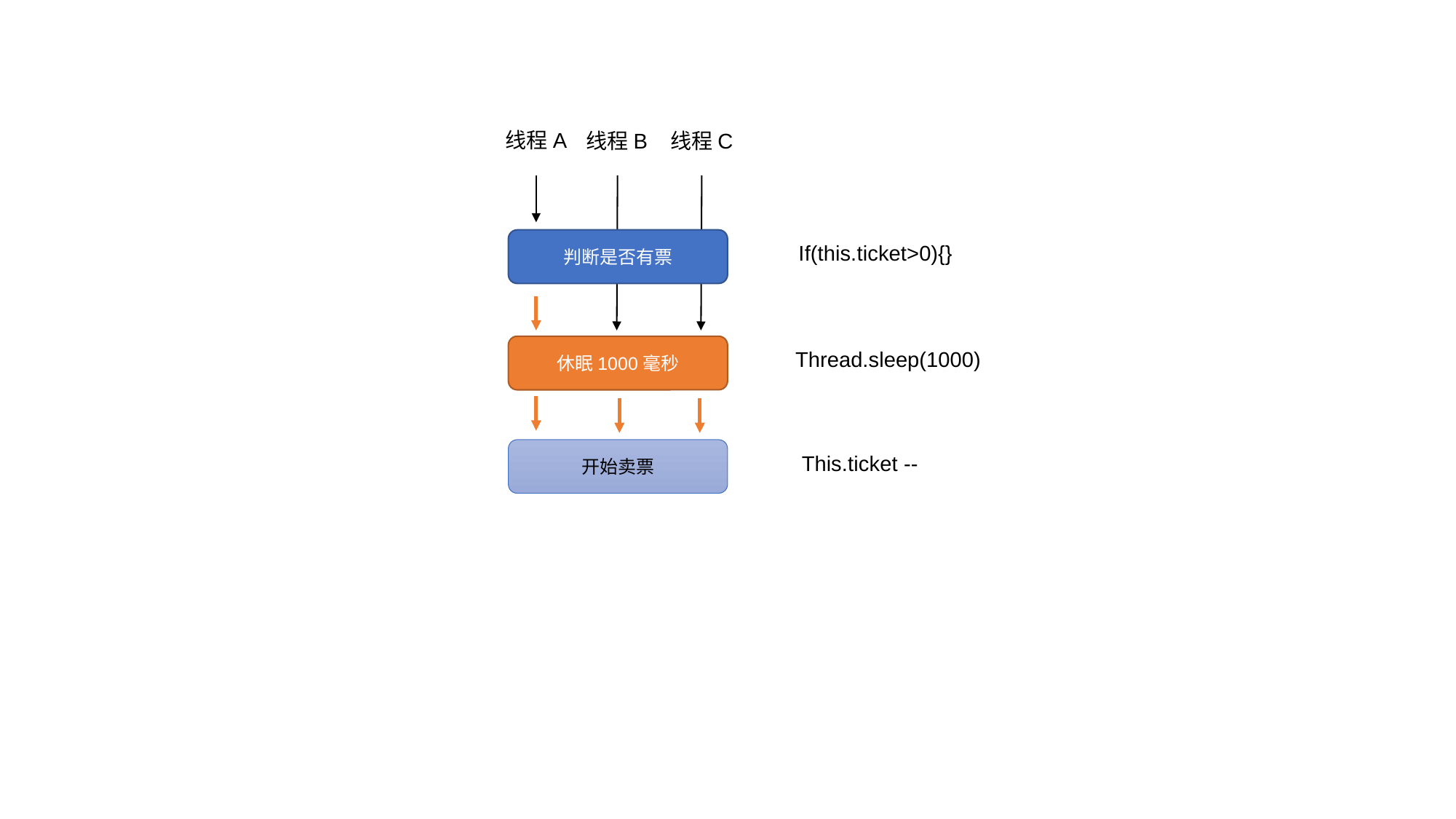

线程A
线程B
线程C
判断是否有票
If(this.ticket>0){}
休眠1000毫秒
Thread.sleep(1000)
开始卖票
This.ticket --